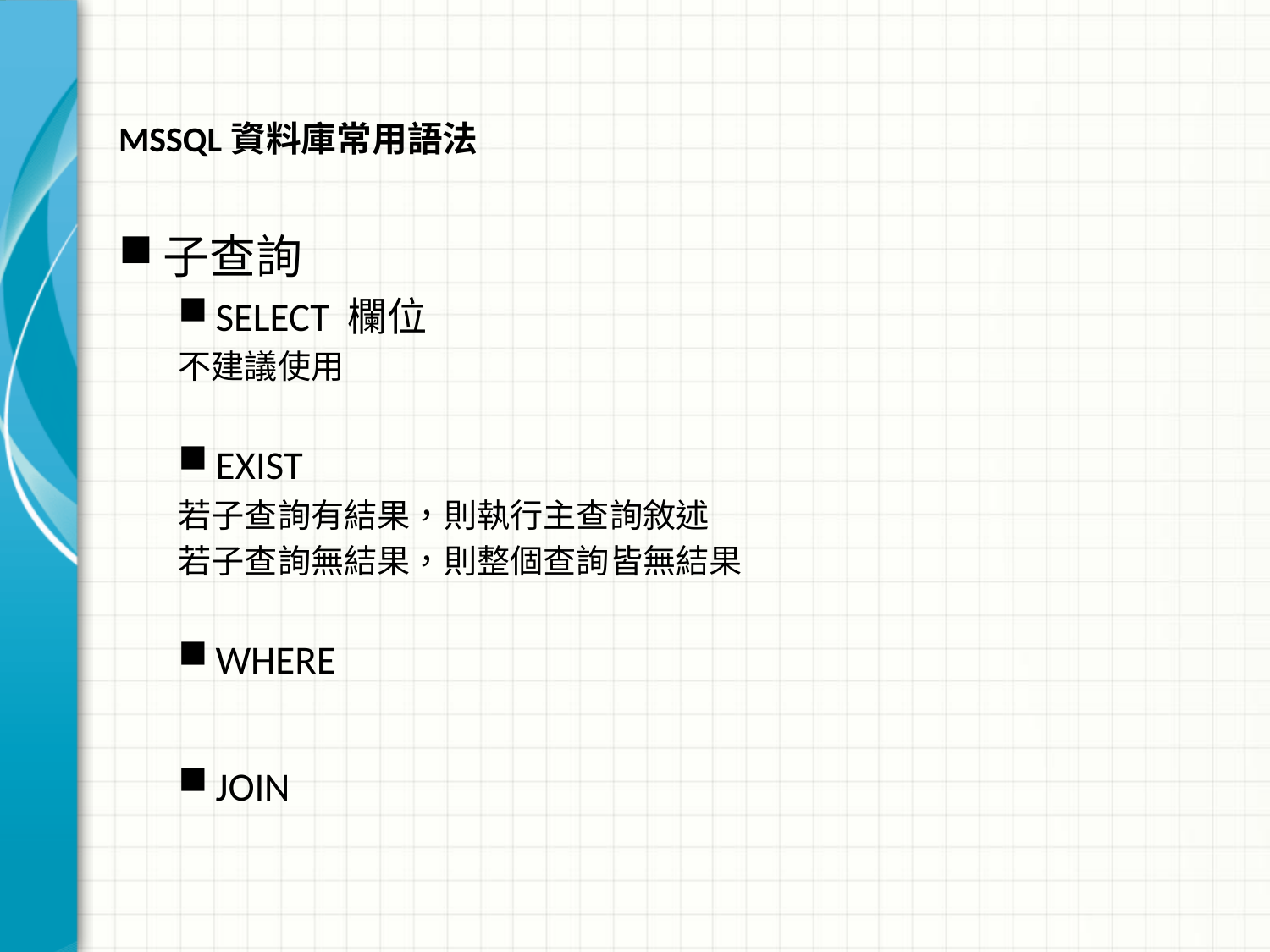

# MSSQL資料庫常用語法
子查詢
SELECT 欄位
	不建議使用

EXIST
	若子查詢有結果，則執行主查詢敘述
	若子查詢無結果，則整個查詢皆無結果

WHERE

JOIN